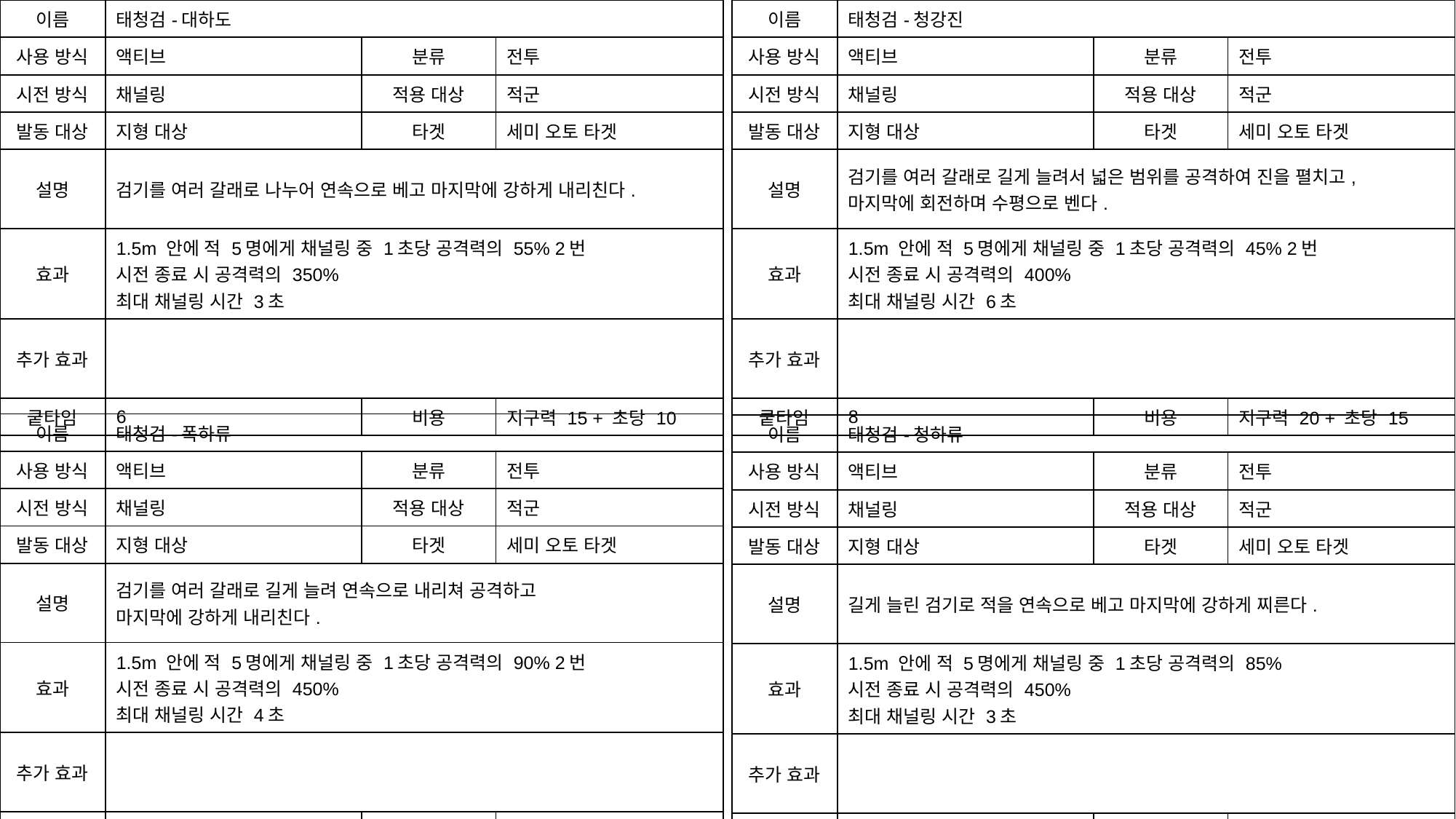

| 이름 | 태청검-대하도 |  |  |
| --- | --- | --- | --- |
| 사용 방식 | 액티브 | 분류 | 전투 |
| 시전 방식 | 채널링 | 적용 대상 | 적군 |
| 발동 대상 | 지형 대상 | 타겟 | 세미 오토 타겟 |
| 설명 | 검기를 여러 갈래로 나누어 연속으로 베고 마지막에 강하게 내리친다. |  |  |
| 효과 | 1.5m 안에 적 5명에게 채널링 중 1초당 공격력의 55% 2번 시전 종료 시 공격력의 350% 최대 채널링 시간 3초 |  |  |
| 추가 효과 |  |  |  |
| 쿹타임 | 6 | 비용 | 지구력 15 + 초당 10 |
| 이름 | 태청검-청강진 |  |  |
| --- | --- | --- | --- |
| 사용 방식 | 액티브 | 분류 | 전투 |
| 시전 방식 | 채널링 | 적용 대상 | 적군 |
| 발동 대상 | 지형 대상 | 타겟 | 세미 오토 타겟 |
| 설명 | 검기를 여러 갈래로 길게 늘려서 넓은 범위를 공격하여 진을 펼치고, 마지막에 회전하며 수평으로 벤다. |  |  |
| 효과 | 1.5m 안에 적 5명에게 채널링 중 1초당 공격력의 45% 2번 시전 종료 시 공격력의 400% 최대 채널링 시간 6초 |  |  |
| 추가 효과 |  |  |  |
| 쿹타임 | 8 | 비용 | 지구력 20 + 초당 15 |
| 이름 | 태청검-폭하류 |  |  |
| --- | --- | --- | --- |
| 사용 방식 | 액티브 | 분류 | 전투 |
| 시전 방식 | 채널링 | 적용 대상 | 적군 |
| 발동 대상 | 지형 대상 | 타겟 | 세미 오토 타겟 |
| 설명 | 검기를 여러 갈래로 길게 늘려 연속으로 내리쳐 공격하고 마지막에 강하게 내리친다. |  |  |
| 효과 | 1.5m 안에 적 5명에게 채널링 중 1초당 공격력의 90% 2번 시전 종료 시 공격력의 450% 최대 채널링 시간 4초 |  |  |
| 추가 효과 |  |  |  |
| 쿹타임 | 15 | 비용 | 지구력 20 + 초당 20 |
| 이름 | 태청검-청하류 |  |  |
| --- | --- | --- | --- |
| 사용 방식 | 액티브 | 분류 | 전투 |
| 시전 방식 | 채널링 | 적용 대상 | 적군 |
| 발동 대상 | 지형 대상 | 타겟 | 세미 오토 타겟 |
| 설명 | 길게 늘린 검기로 적을 연속으로 베고 마지막에 강하게 찌른다. |  |  |
| 효과 | 1.5m 안에 적 5명에게 채널링 중 1초당 공격력의 85% 시전 종료 시 공격력의 450% 최대 채널링 시간 3초 |  |  |
| 추가 효과 |  |  |  |
| 쿹타임 | 6 | 비용 | 지구력 15 + 초당 15 |